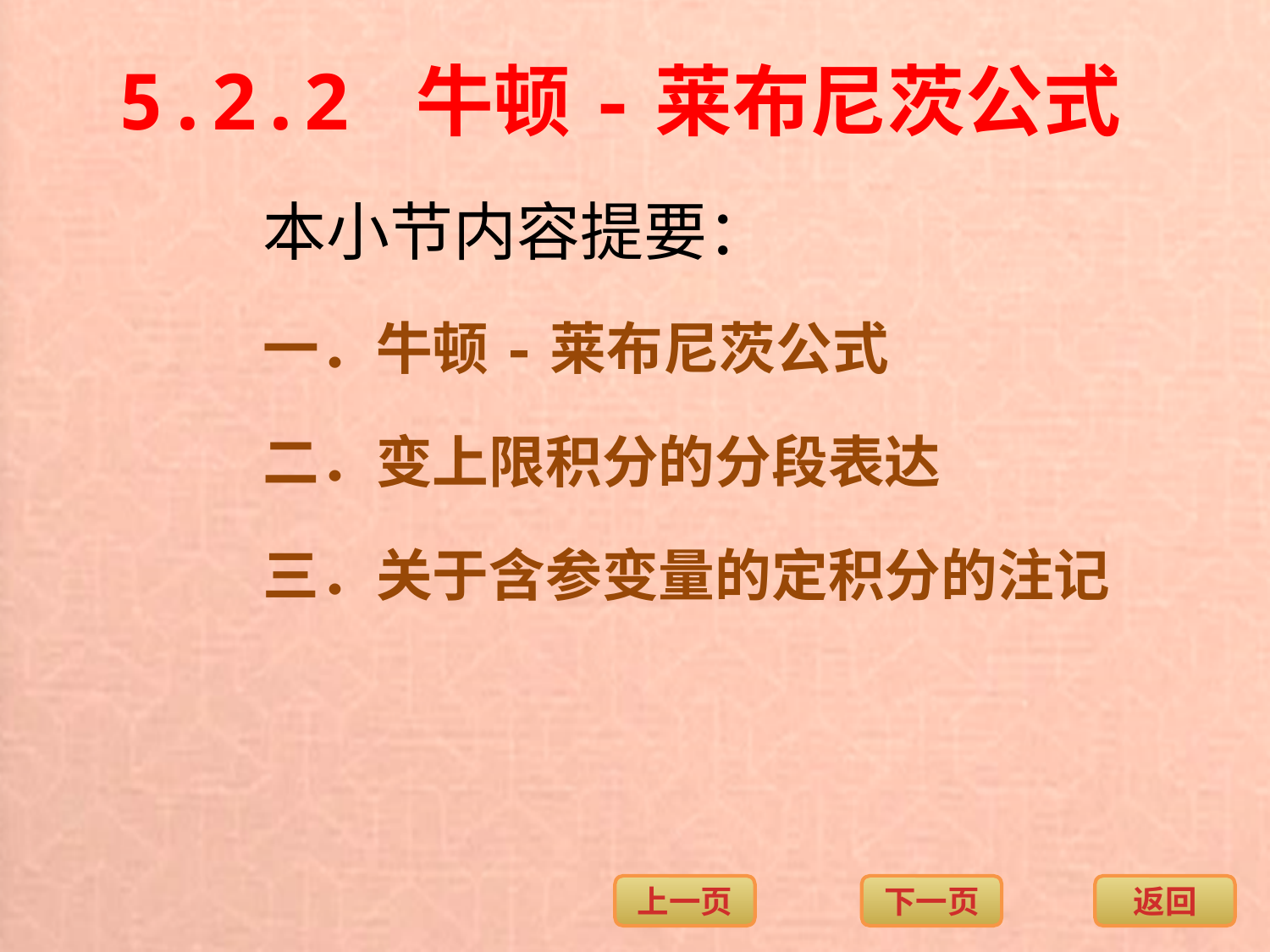

5.2.2 牛顿-莱布尼茨公式
本小节内容提要：
一．牛顿-莱布尼茨公式
二．变上限积分的分段表达
三．关于含参变量的定积分的注记